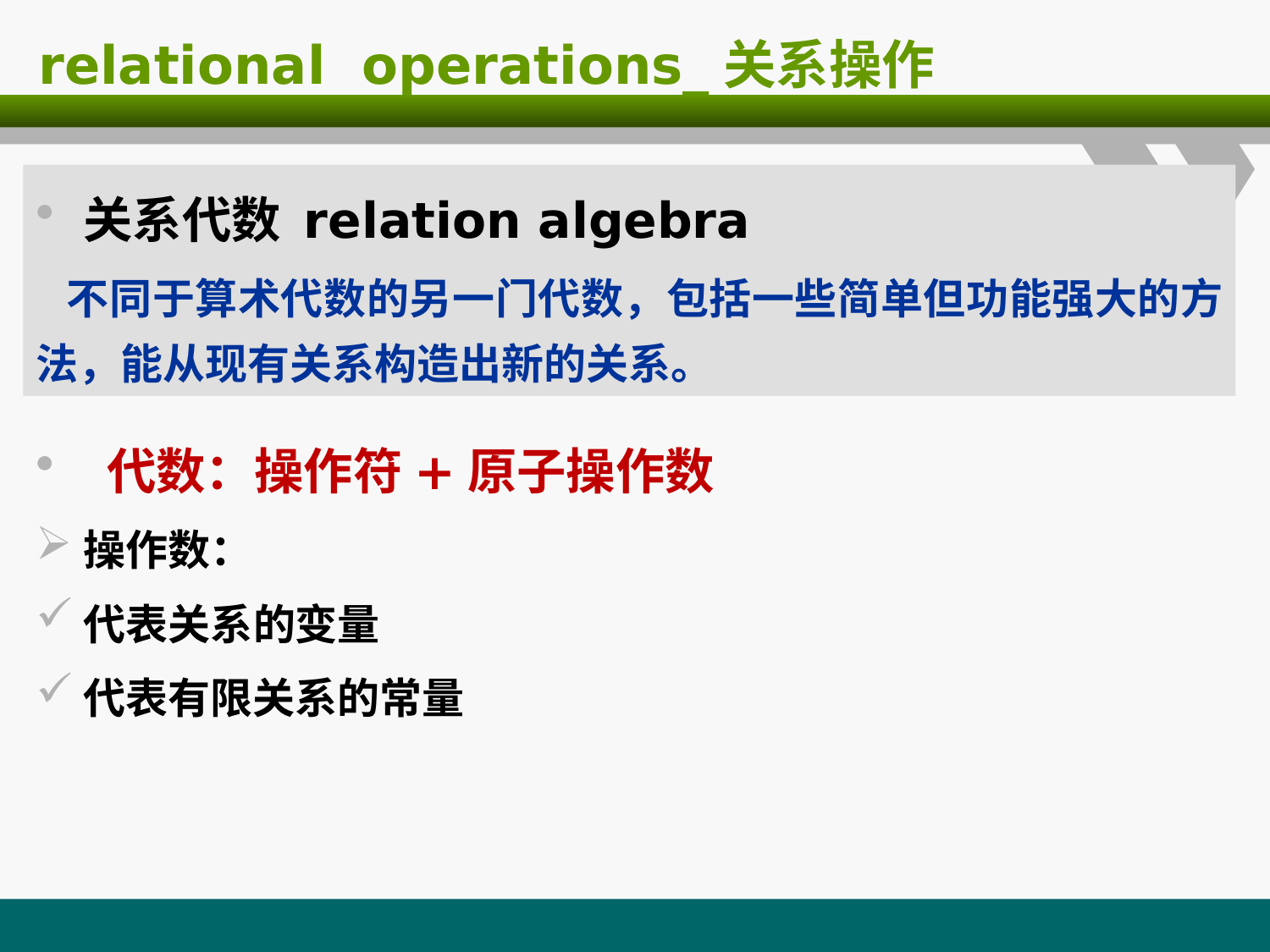

# relational  operations_关系操作
关系代数 relation algebra
  不同于算术代数的另一门代数，包括一些简单但功能强大的方法，能从现有关系构造出新的关系。
 代数：操作符+原子操作数
操作数：
代表关系的变量
代表有限关系的常量